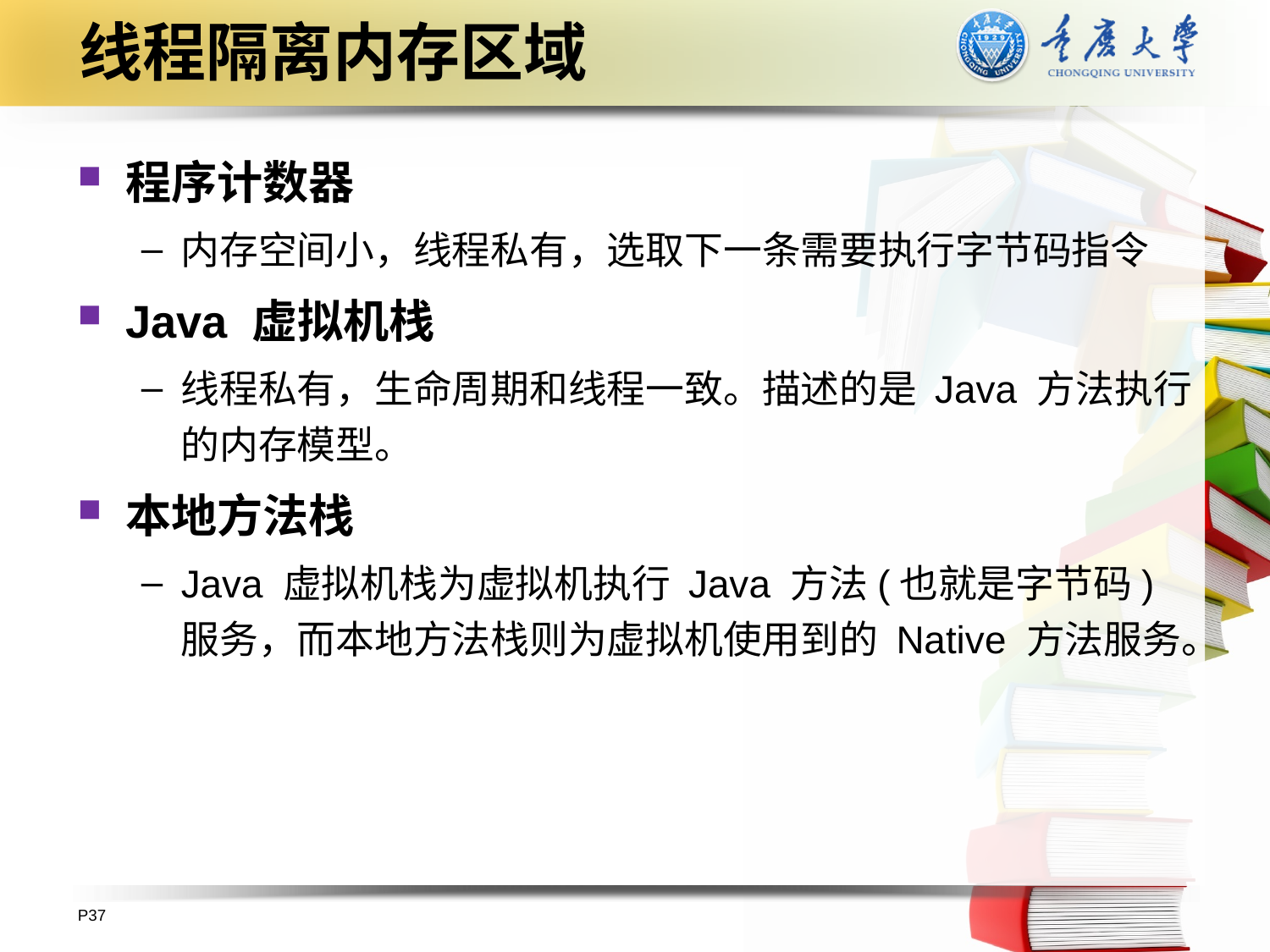

# 线程隔离内存区域
程序计数器
内存空间小，线程私有，选取下一条需要执行字节码指令
Java 虚拟机栈
线程私有，生命周期和线程一致。描述的是 Java 方法执行的内存模型。
本地方法栈
Java 虚拟机栈为虚拟机执行 Java 方法(也就是字节码)服务，而本地方法栈则为虚拟机使用到的 Native 方法服务。
P37